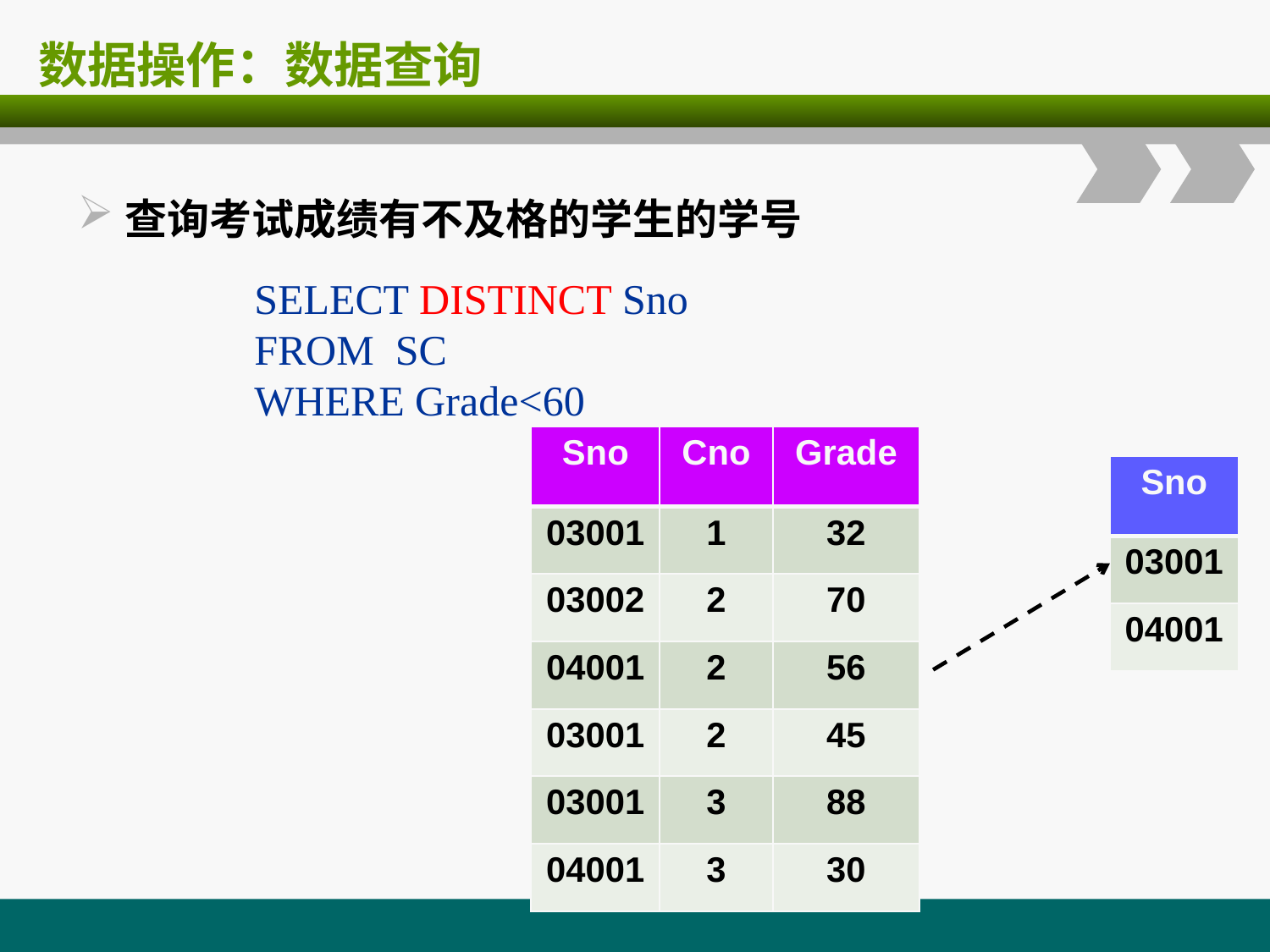

# 数据操作：数据查询
查询考试成绩有不及格的学生的学号

SELECT DISTINCT Sno
FROM  SC
WHERE Grade<60
| Sno | Cno | Grade |
| --- | --- | --- |
| 03001 | 1 | 32 |
| 03002 | 2 | 70 |
| 04001 | 2 | 56 |
| 03001 | 2 | 45 |
| 03001 | 3 | 88 |
| 04001 | 3 | 30 |
| Sno |
| --- |
| 03001 |
| 04001 |